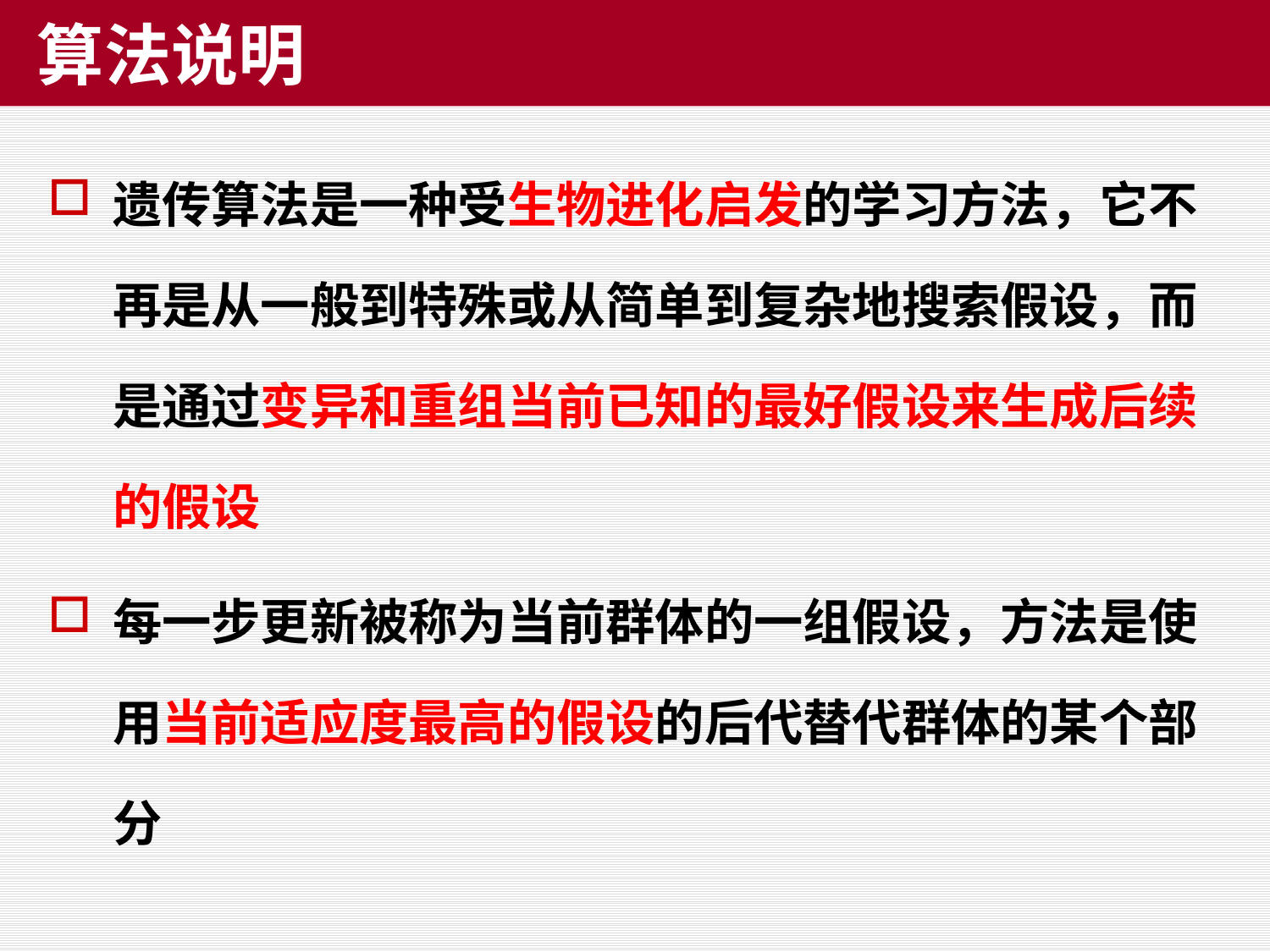

# 算法说明
遗传算法是一种受生物进化启发的学习方法，它不再是从一般到特殊或从简单到复杂地搜索假设，而是通过变异和重组当前已知的最好假设来生成后续的假设
每一步更新被称为当前群体的一组假设，方法是使用当前适应度最高的假设的后代替代群体的某个部分